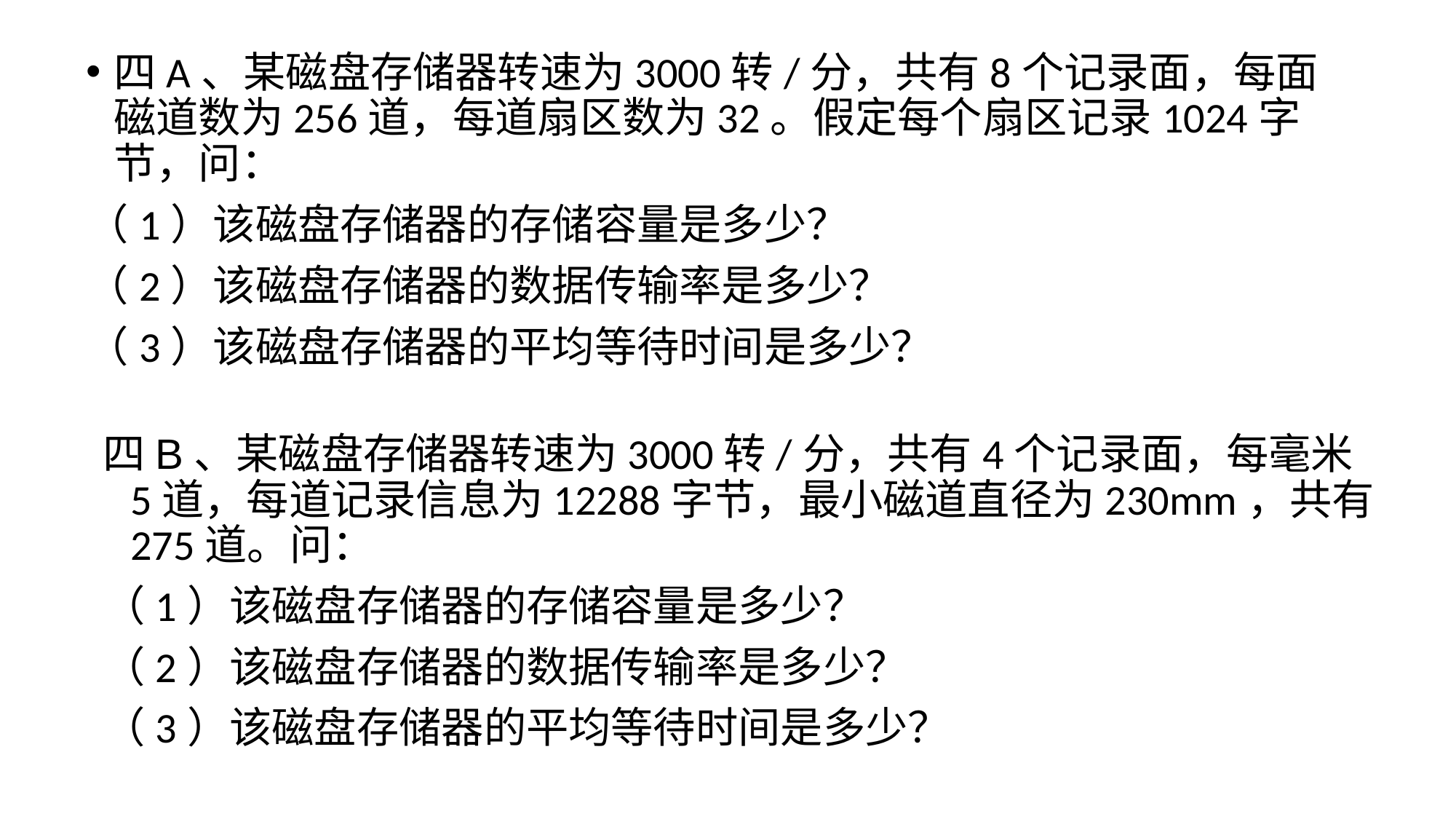

四A、某磁盘存储器转速为3000转/分，共有8个记录面，每面磁道数为256道，每道扇区数为32。假定每个扇区记录1024字节，问：
（1）该磁盘存储器的存储容量是多少？
（2）该磁盘存储器的数据传输率是多少？
（3）该磁盘存储器的平均等待时间是多少？
四B、某磁盘存储器转速为3000转/分，共有4个记录面，每毫米5道，每道记录信息为12288字节，最小磁道直径为230mm，共有275道。问：
（1）该磁盘存储器的存储容量是多少？
（2）该磁盘存储器的数据传输率是多少？
（3）该磁盘存储器的平均等待时间是多少？